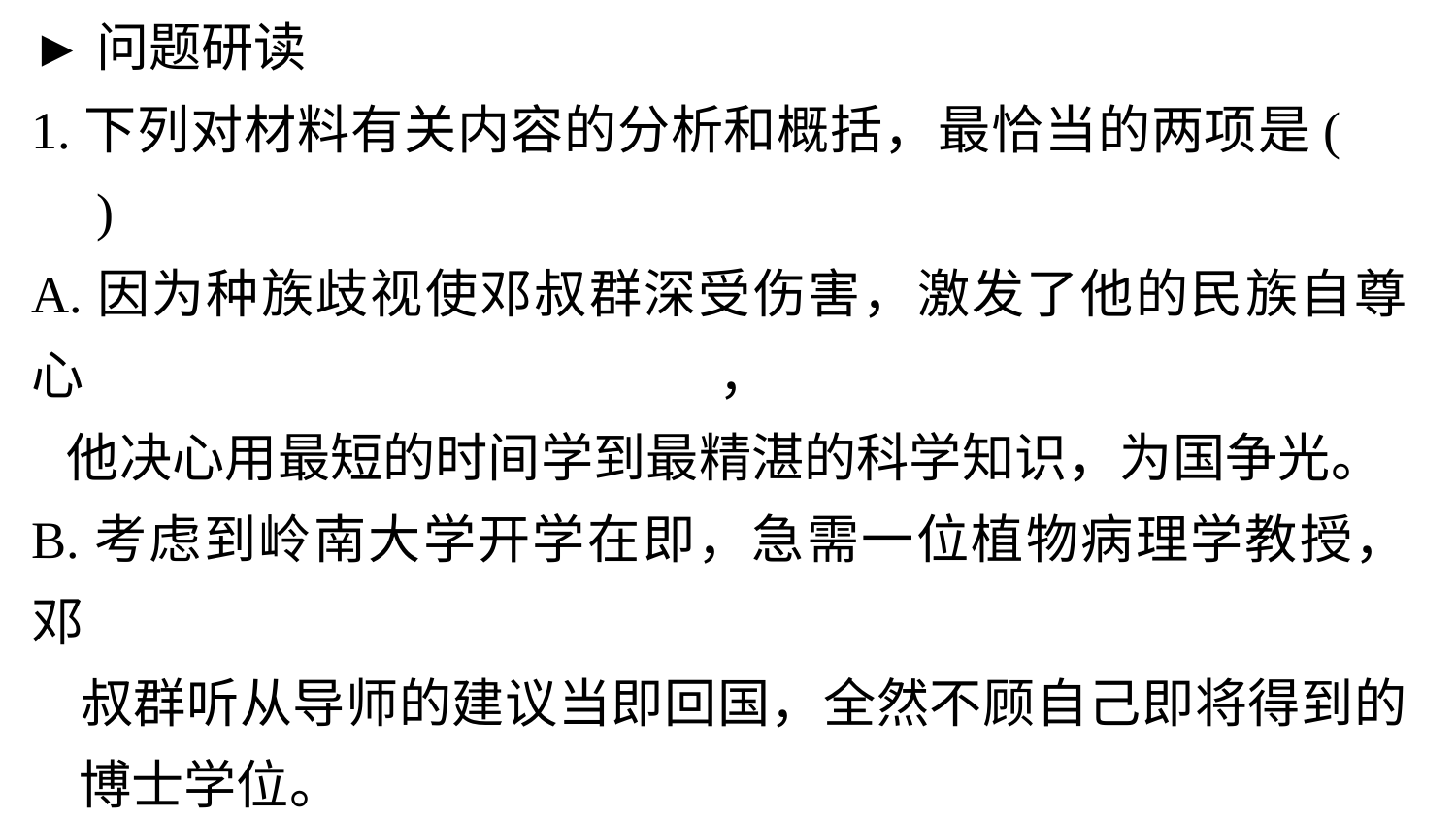

►问题研读
1.下列对材料有关内容的分析和概括，最恰当的两项是(　　)
A.因为种族歧视使邓叔群深受伤害，激发了他的民族自尊心，
   他决心用最短的时间学到最精湛的科学知识，为国争光。
B.考虑到岭南大学开学在即，急需一位植物病理学教授，邓
    叔群听从导师的建议当即回国，全然不顾自己即将得到的
    博士学位。
C.邓叔群采集、鉴定的中国真菌标本，填补了世界真菌研究
    领域的空白，他本人也因为在真菌学领域的卓越贡献而得
    到世界同行认可。